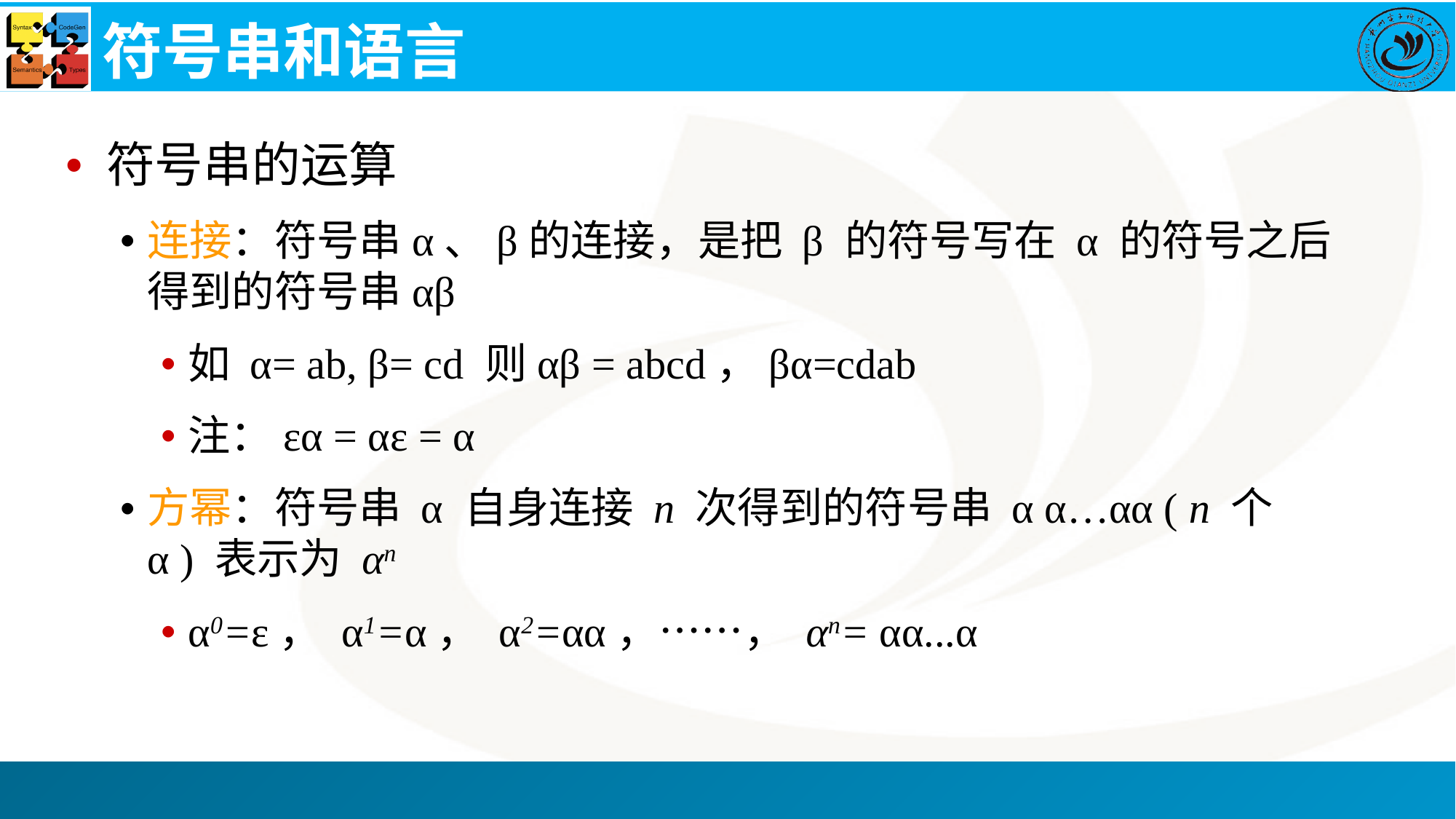

# 符号串和语言
符号串的运算
连接：符号串α、β的连接，是把 β 的符号写在 α 的符号之后得到的符号串αβ
如 α= ab, β= cd 则αβ = abcd，βα=cdab
注：εα = αε = α
方幂：符号串 α 自身连接 n 次得到的符号串 α α…αα ( n 个 α ) 表示为 αn
α0=ε， α1=α， α2=αα，……， αn= αα...α
10